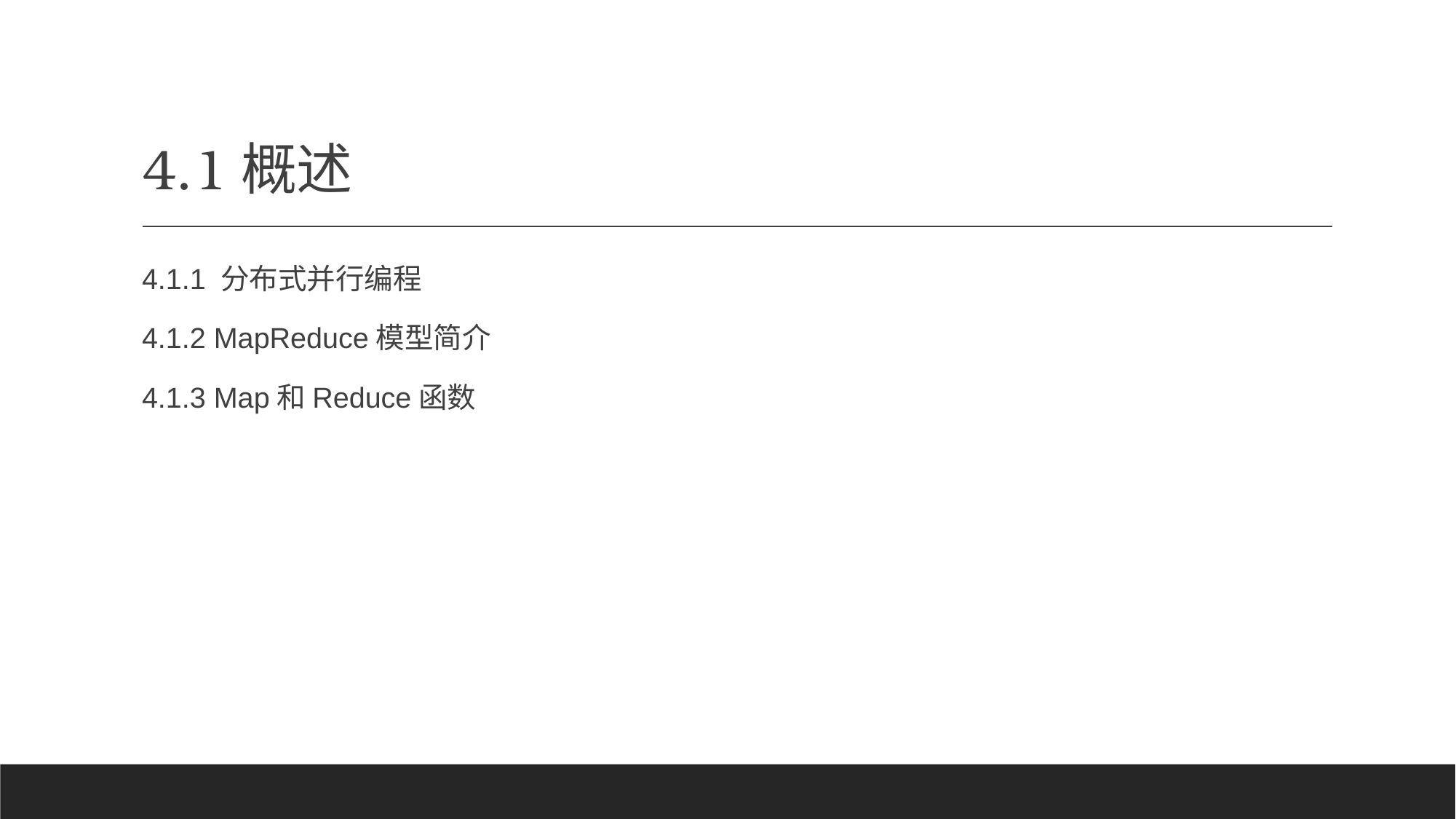

# 4.1概述
4.1.1 分布式并行编程
4.1.2 MapReduce模型简介
4.1.3 Map和Reduce函数